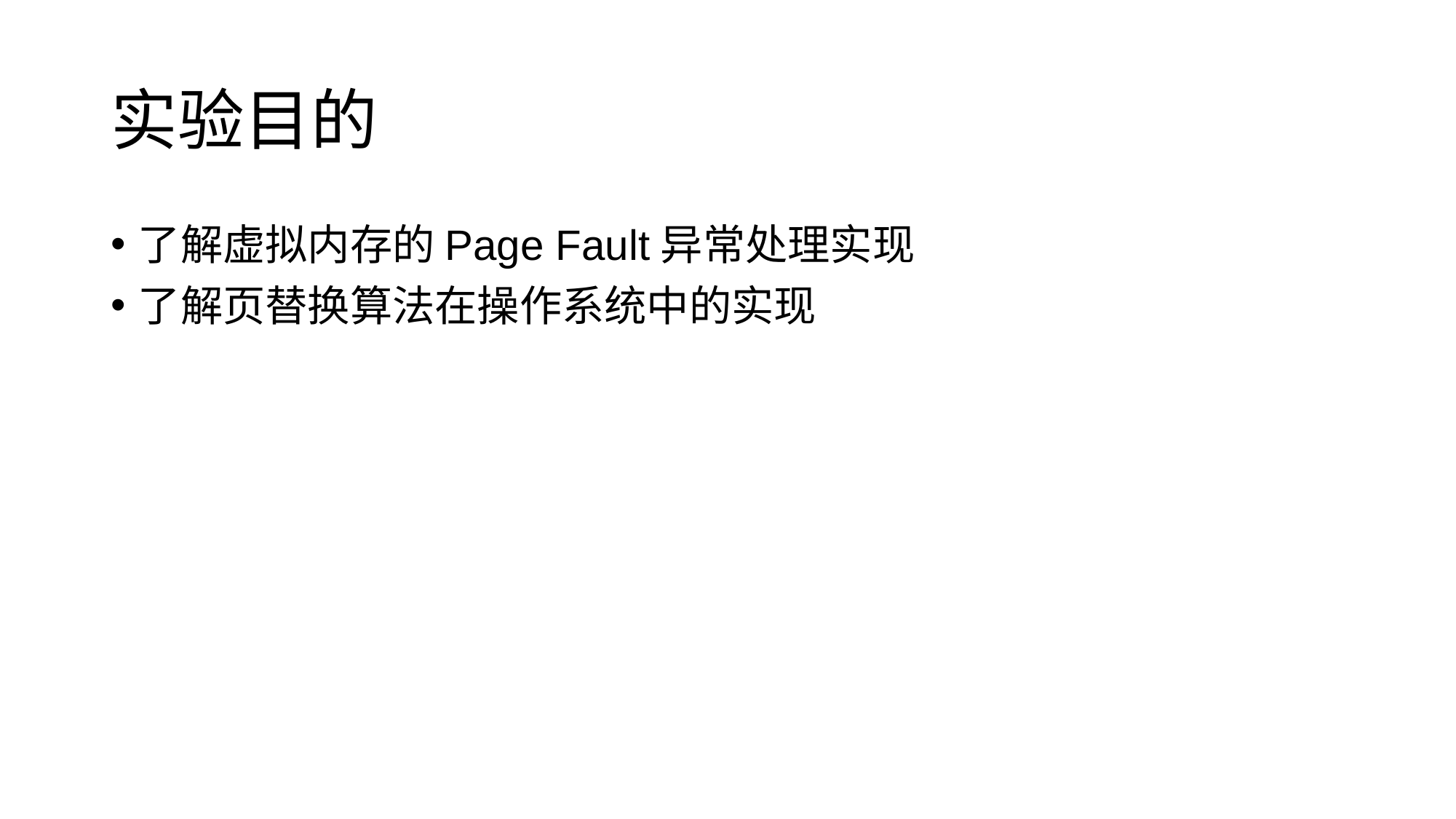

# 实验目的
了解虚拟内存的Page Fault异常处理实现
了解页替换算法在操作系统中的实现